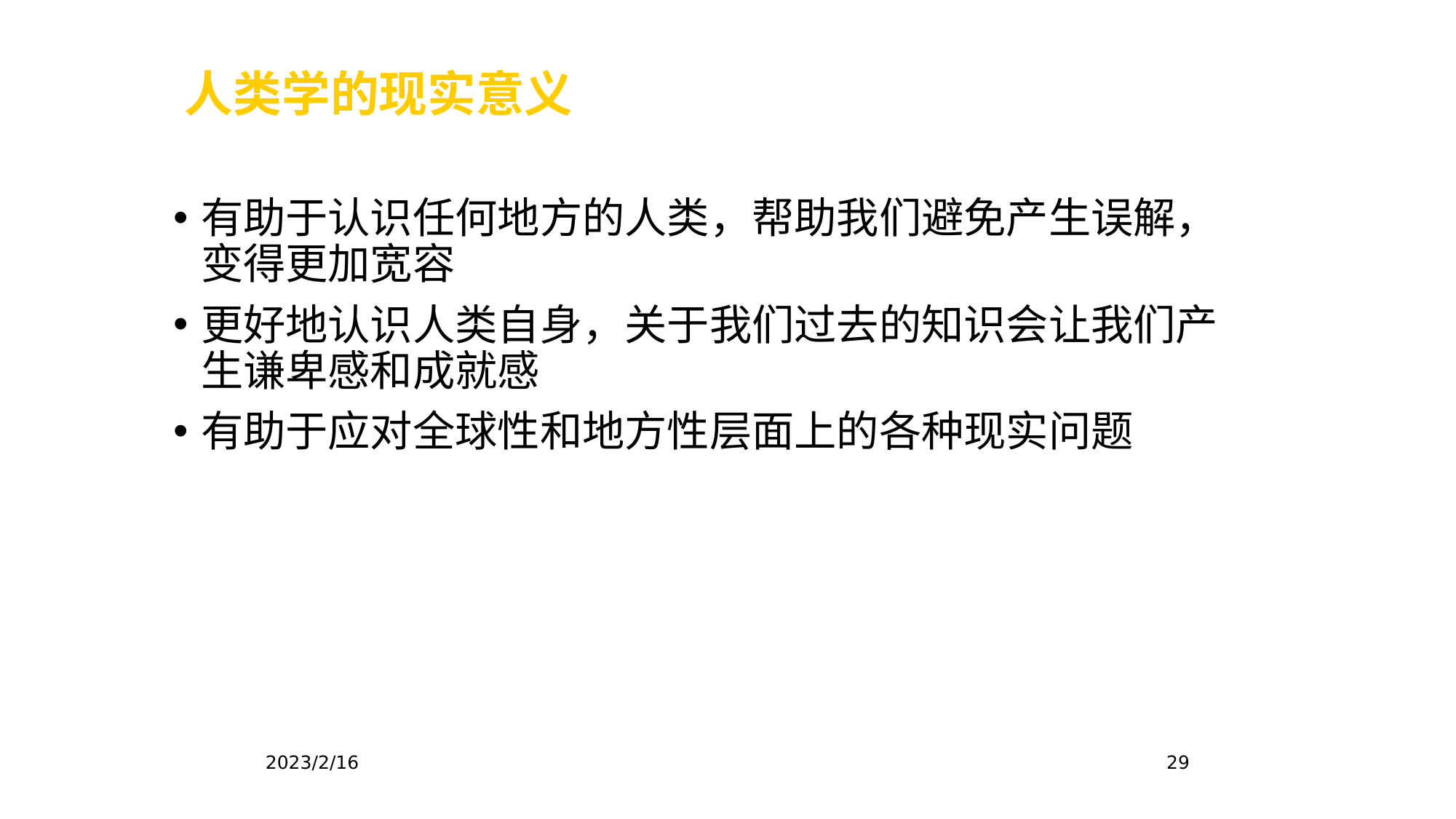

人类学的现实意义
有助于认识任何地方的人类，帮助我们避免产生误解，变得更加宽容
更好地认识人类自身，关于我们过去的知识会让我们产生谦卑感和成就感
有助于应对全球性和地方性层面上的各种现实问题

2023/2/16
29